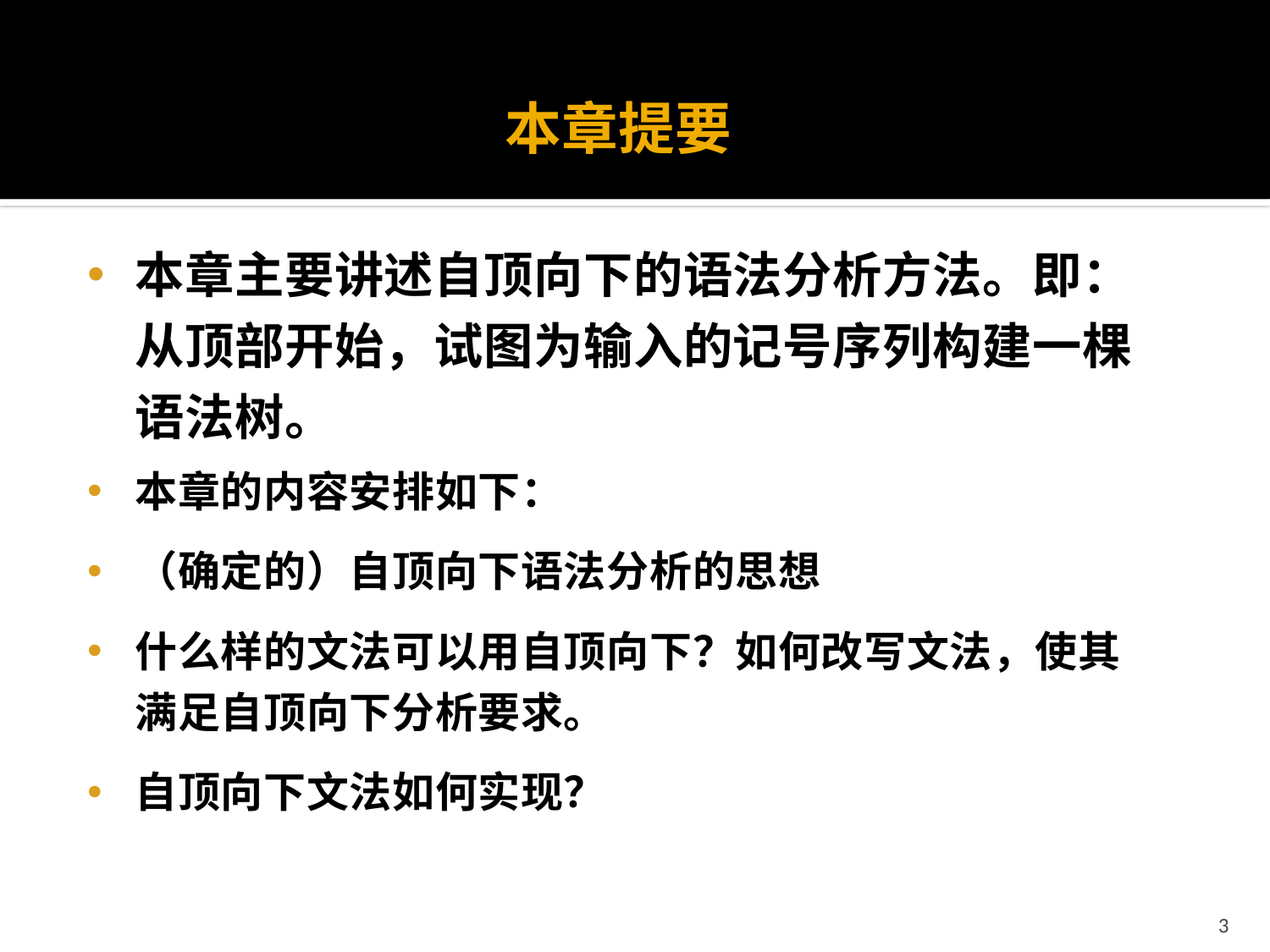

# 本章提要
本章主要讲述自顶向下的语法分析方法。即：从顶部开始，试图为输入的记号序列构建一棵语法树。
本章的内容安排如下：
（确定的）自顶向下语法分析的思想
什么样的文法可以用自顶向下？如何改写文法，使其满足自顶向下分析要求。
自顶向下文法如何实现？

3